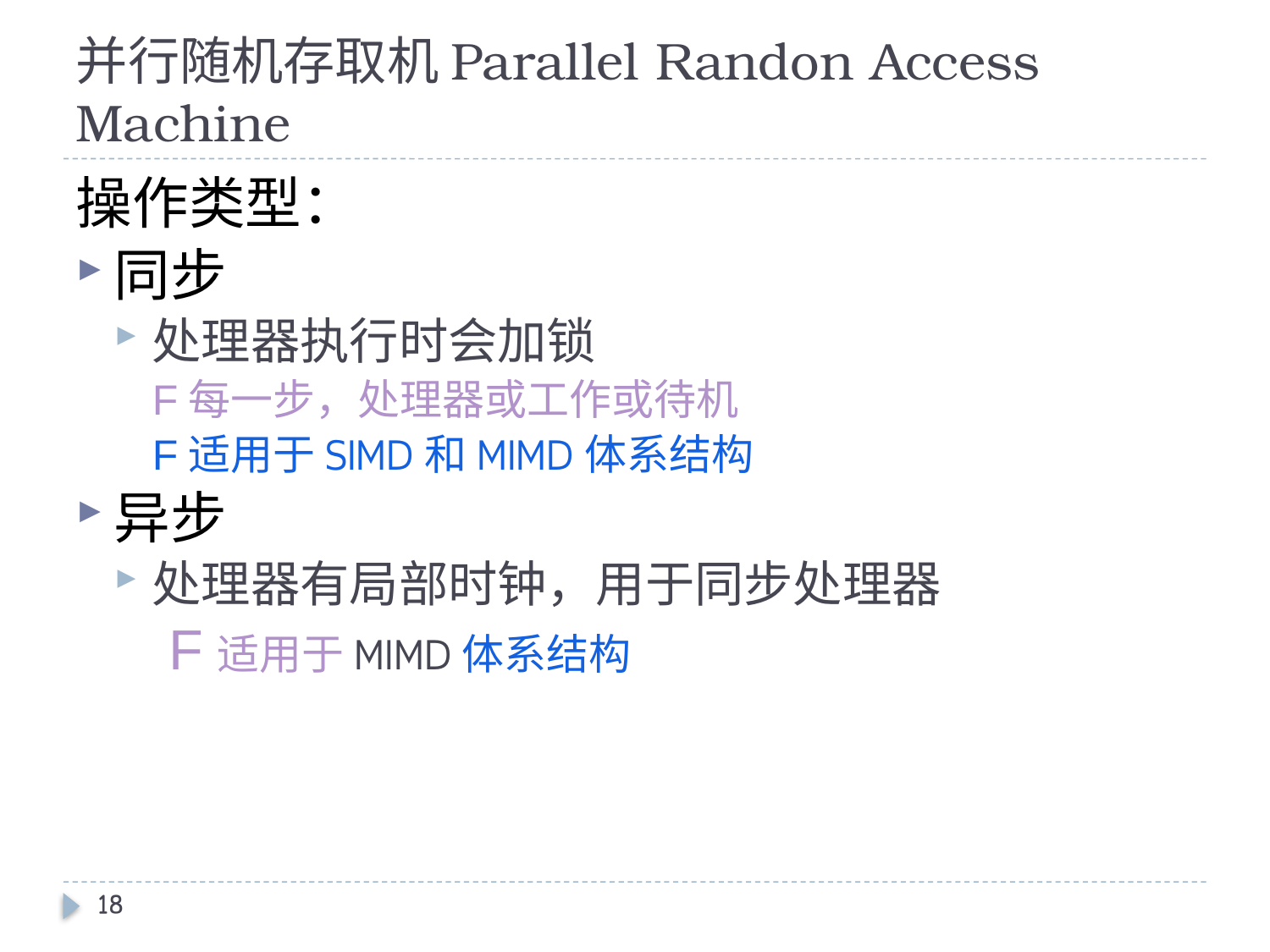

# 并行随机存取机Parallel Randon Access Machine
操作类型：
同步
处理器执行时会加锁
	F每一步，处理器或工作或待机
	F适用于SIMD和MIMD体系结构
异步
处理器有局部时钟，用于同步处理器
	 F适用于MIMD体系结构

18